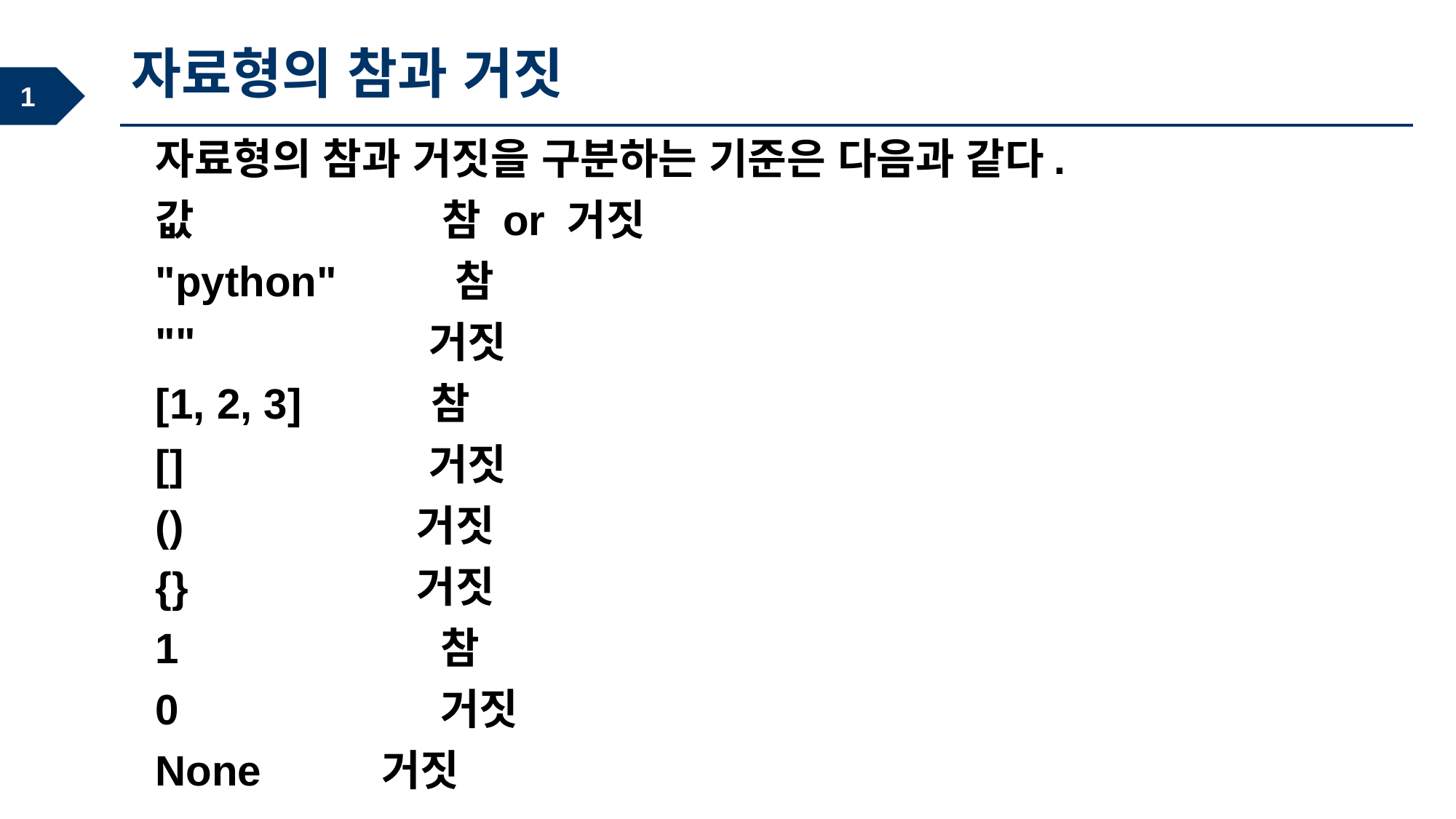

자료형의 참과 거짓
자료형의 참과 거짓을 구분하는 기준은 다음과 같다.
값	               참 or 거짓
"python"	      참
""	             거짓
[1, 2, 3]	    참
[]	             거짓
()	            거짓
{}	            거짓
1	              참
0	              거짓
None	         거짓